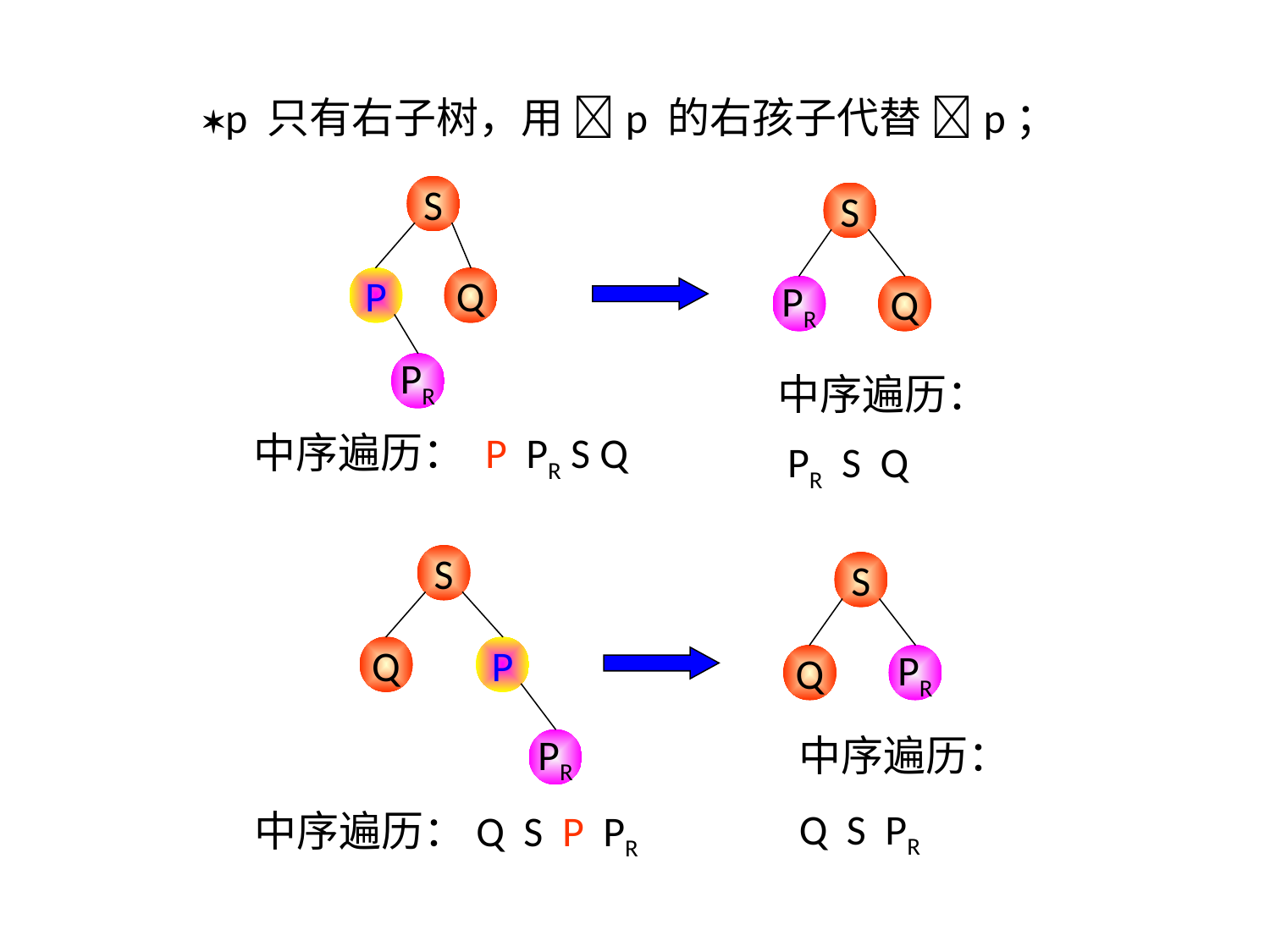

∗p 只有右子树，用 ∗p 的右孩子代替 ∗p；
S
P
Q
PR
S
PR
Q

中序遍历：
 PR  S  Q
中序遍历： P  PR S Q
S
Q
P
PR
S
Q
PR

中序遍历：
Q  S  PR
中序遍历：Q  S  P  PR